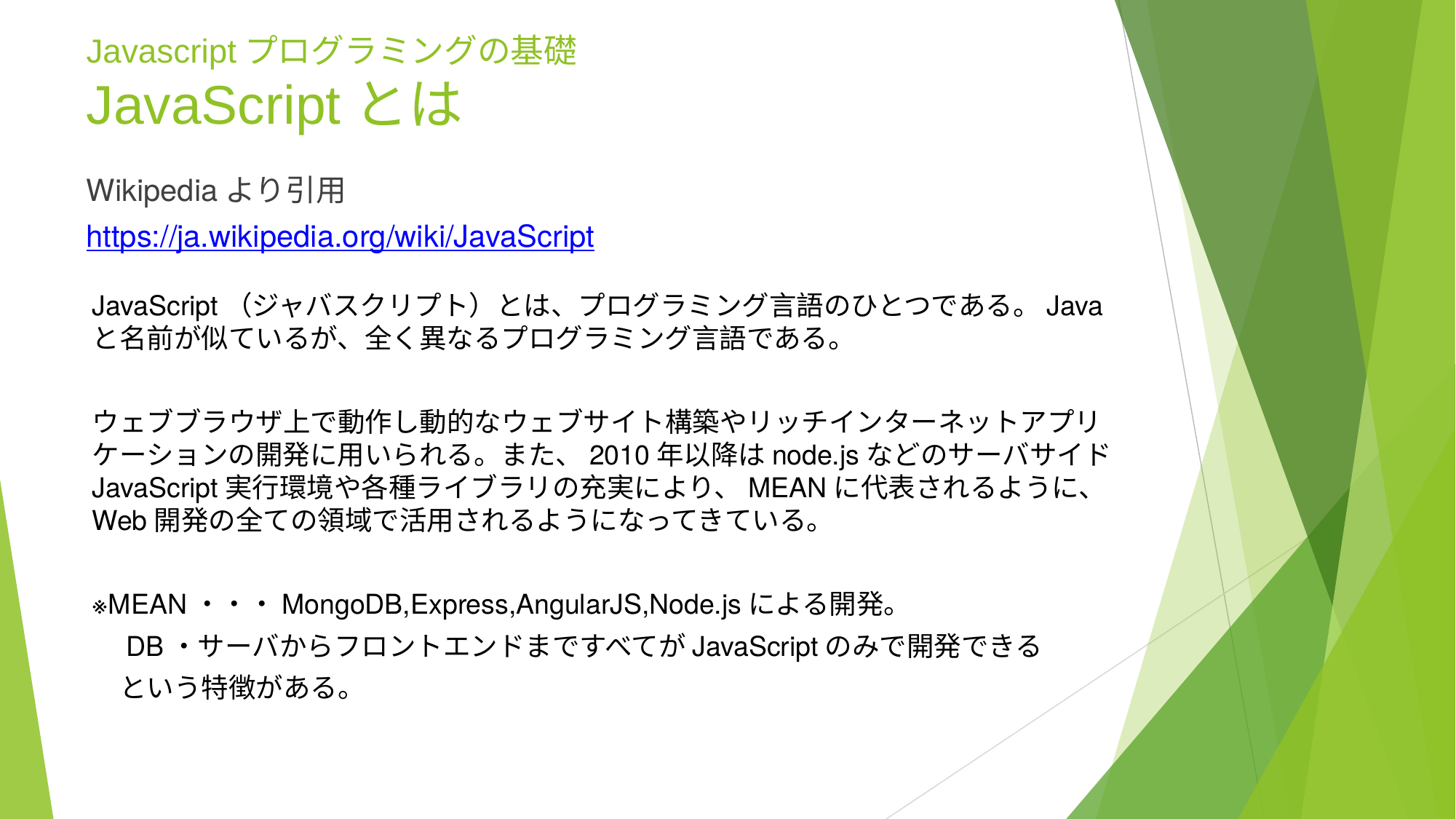

# Javascriptプログラミングの基礎 JavaScriptとは
Wikipediaより引用
https://ja.wikipedia.org/wiki/JavaScript
JavaScript（ジャバスクリプト）とは、プログラミング言語のひとつである。Javaと名前が似ているが、全く異なるプログラミング言語である。

ウェブブラウザ上で動作し動的なウェブサイト構築やリッチインターネットアプリケーションの開発に用いられる。また、2010年以降はnode.jsなどのサーバサイドJavaScript実行環境や各種ライブラリの充実により、MEANに代表されるように、Web開発の全ての領域で活用されるようになってきている。

※MEAN・・・MongoDB,Express,AngularJS,Node.jsによる開発。
　DB・サーバからフロントエンドまですべてがJavaScriptのみで開発できる
　という特徴がある。